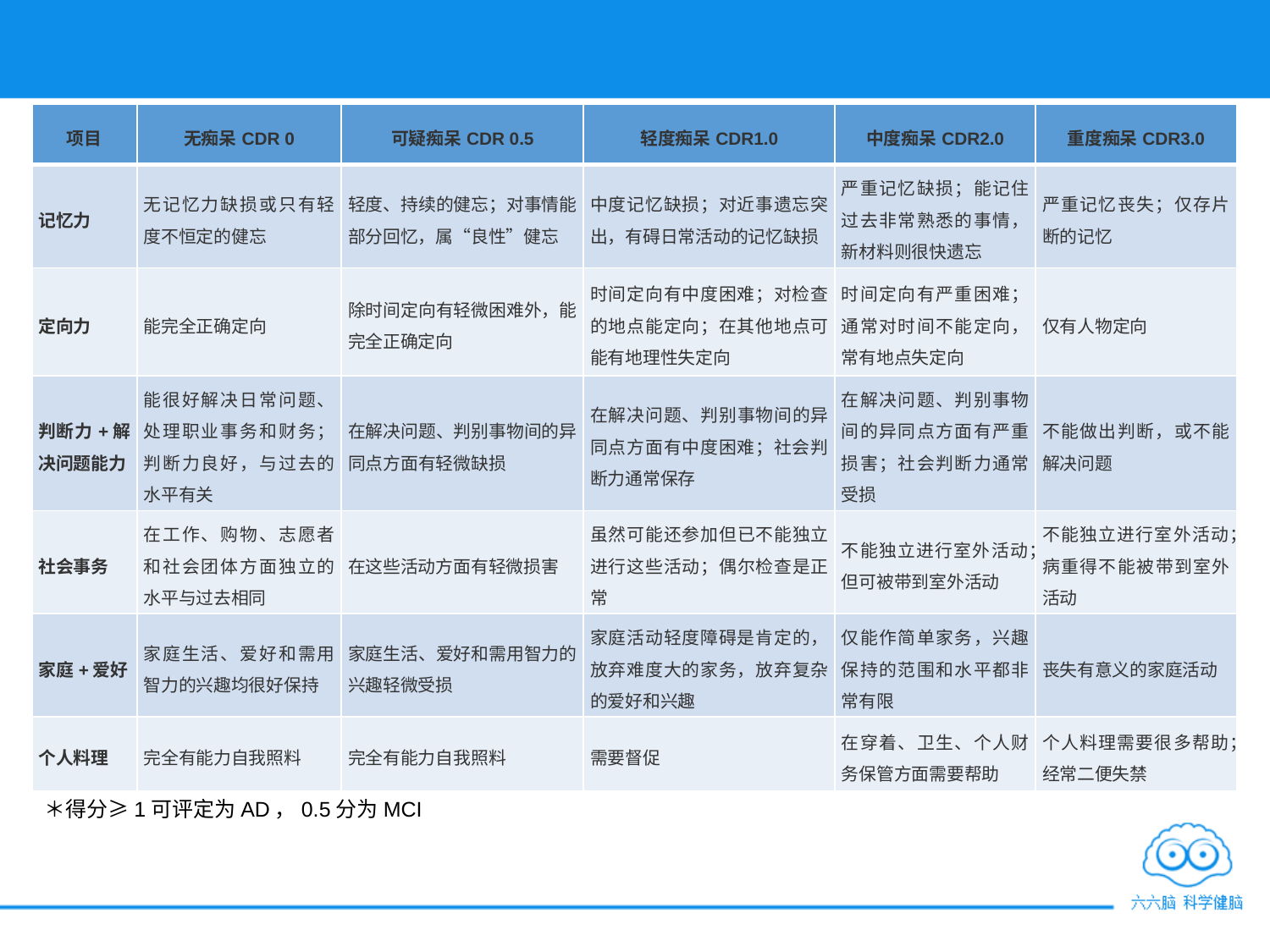

| 项目 | 无痴呆CDR 0 | 可疑痴呆CDR 0.5 | 轻度痴呆CDR1.0 | 中度痴呆CDR2.0 | 重度痴呆CDR3.0 |
| --- | --- | --- | --- | --- | --- |
| 记忆力 | 无记忆力缺损或只有轻度不恒定的健忘 | 轻度、持续的健忘；对事情能部分回忆，属“良性”健忘 | 中度记忆缺损；对近事遗忘突出，有碍日常活动的记忆缺损 | 严重记忆缺损；能记住过去非常熟悉的事情，新材料则很快遗忘 | 严重记忆丧失；仅存片断的记忆 |
| 定向力 | 能完全正确定向 | 除时间定向有轻微困难外，能完全正确定向 | 时间定向有中度困难；对检查的地点能定向；在其他地点可能有地理性失定向 | 时间定向有严重困难；通常对时间不能定向，常有地点失定向 | 仅有人物定向 |
| 判断力+解决问题能力 | 能很好解决日常问题、处理职业事务和财务；判断力良好，与过去的水平有关 | 在解决问题、判别事物间的异同点方面有轻微缺损 | 在解决问题、判别事物间的异同点方面有中度困难；社会判断力通常保存 | 在解决问题、判别事物间的异同点方面有严重损害；社会判断力通常受损 | 不能做出判断，或不能解决问题 |
| 社会事务 | 在工作、购物、志愿者和社会团体方面独立的水平与过去相同 | 在这些活动方面有轻微损害 | 虽然可能还参加但已不能独立进行这些活动；偶尔检查是正常 | 不能独立进行室外活动；但可被带到室外活动 | 不能独立进行室外活动；病重得不能被带到室外活动 |
| 家庭+爱好 | 家庭生活、爱好和需用智力的兴趣均很好保持 | 家庭生活、爱好和需用智力的兴趣轻微受损 | 家庭活动轻度障碍是肯定的，放弃难度大的家务，放弃复杂的爱好和兴趣 | 仅能作简单家务，兴趣保持的范围和水平都非常有限 | 丧失有意义的家庭活动 |
| 个人料理 | 完全有能力自我照料 | 完全有能力自我照料 | 需要督促 | 在穿着、卫生、个人财务保管方面需要帮助 | 个人料理需要很多帮助；经常二便失禁 |
＊得分≥1可评定为AD，0.5分为MCI